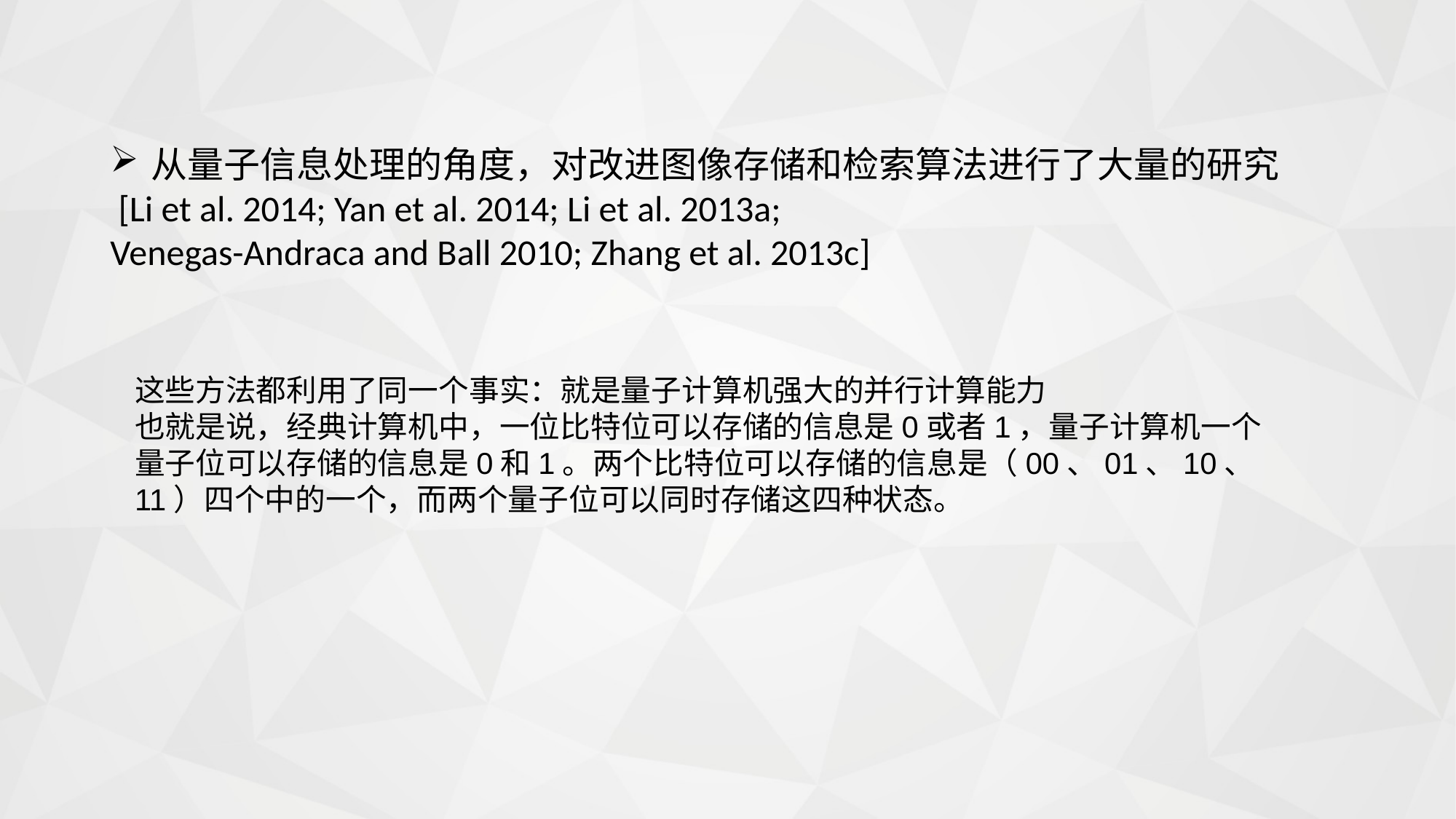

从量子信息处理的角度，对改进图像存储和检索算法进行了大量的研究
 [Li et al. 2014; Yan et al. 2014; Li et al. 2013a;
Venegas-Andraca and Ball 2010; Zhang et al. 2013c]
这些方法都利用了同一个事实：就是量子计算机强大的并行计算能力
也就是说，经典计算机中，一位比特位可以存储的信息是0或者1，量子计算机一个量子位可以存储的信息是0和1。两个比特位可以存储的信息是（00、01、10、11）四个中的一个，而两个量子位可以同时存储这四种状态。